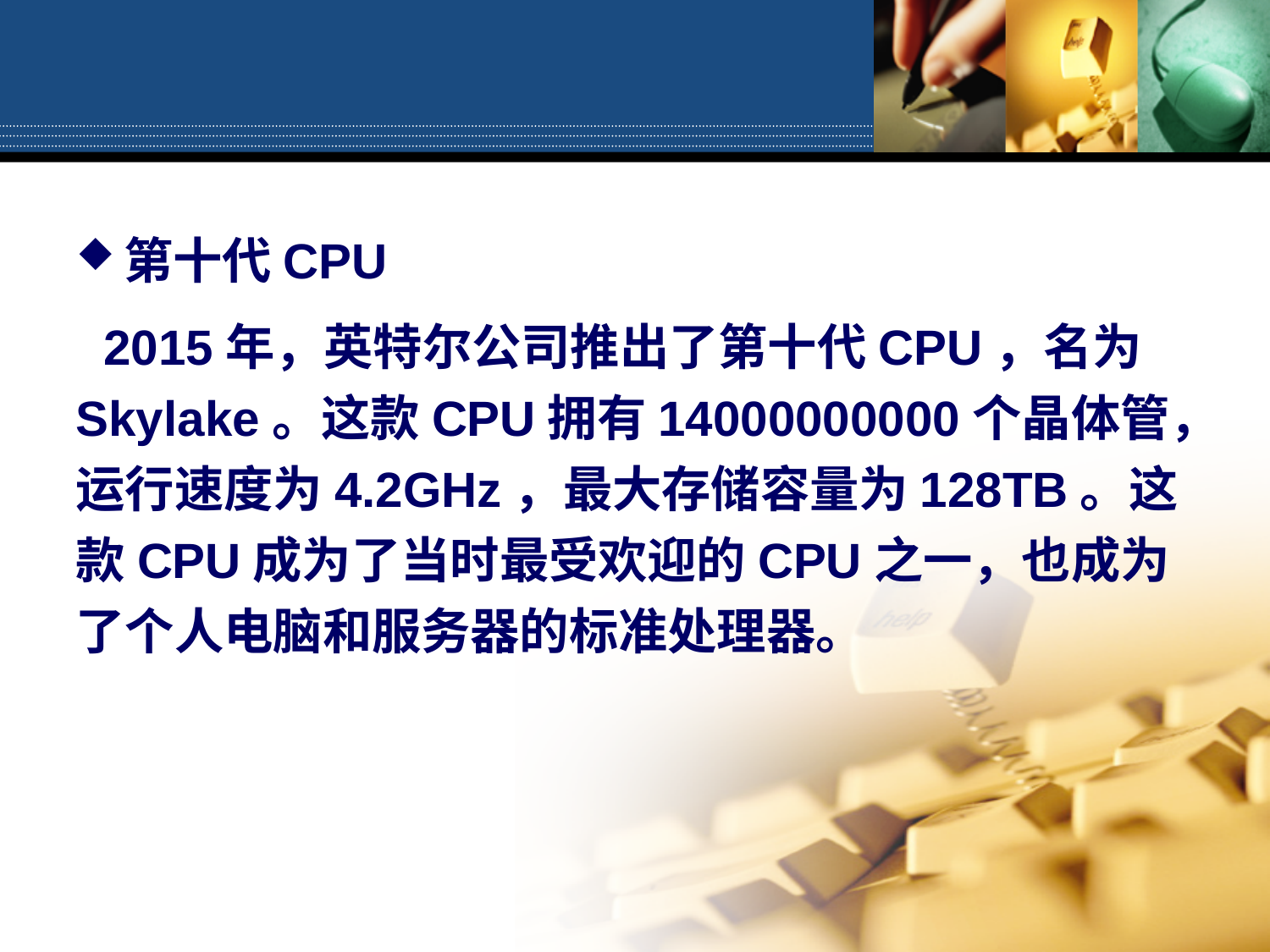

#
第十代CPU
  2015年，英特尔公司推出了第十代CPU，名为Skylake。这款CPU拥有14000000000个晶体管，运行速度为4.2GHz，最大存储容量为128TB。这款CPU成为了当时最受欢迎的CPU之一，也成为了个人电脑和服务器的标准处理器。